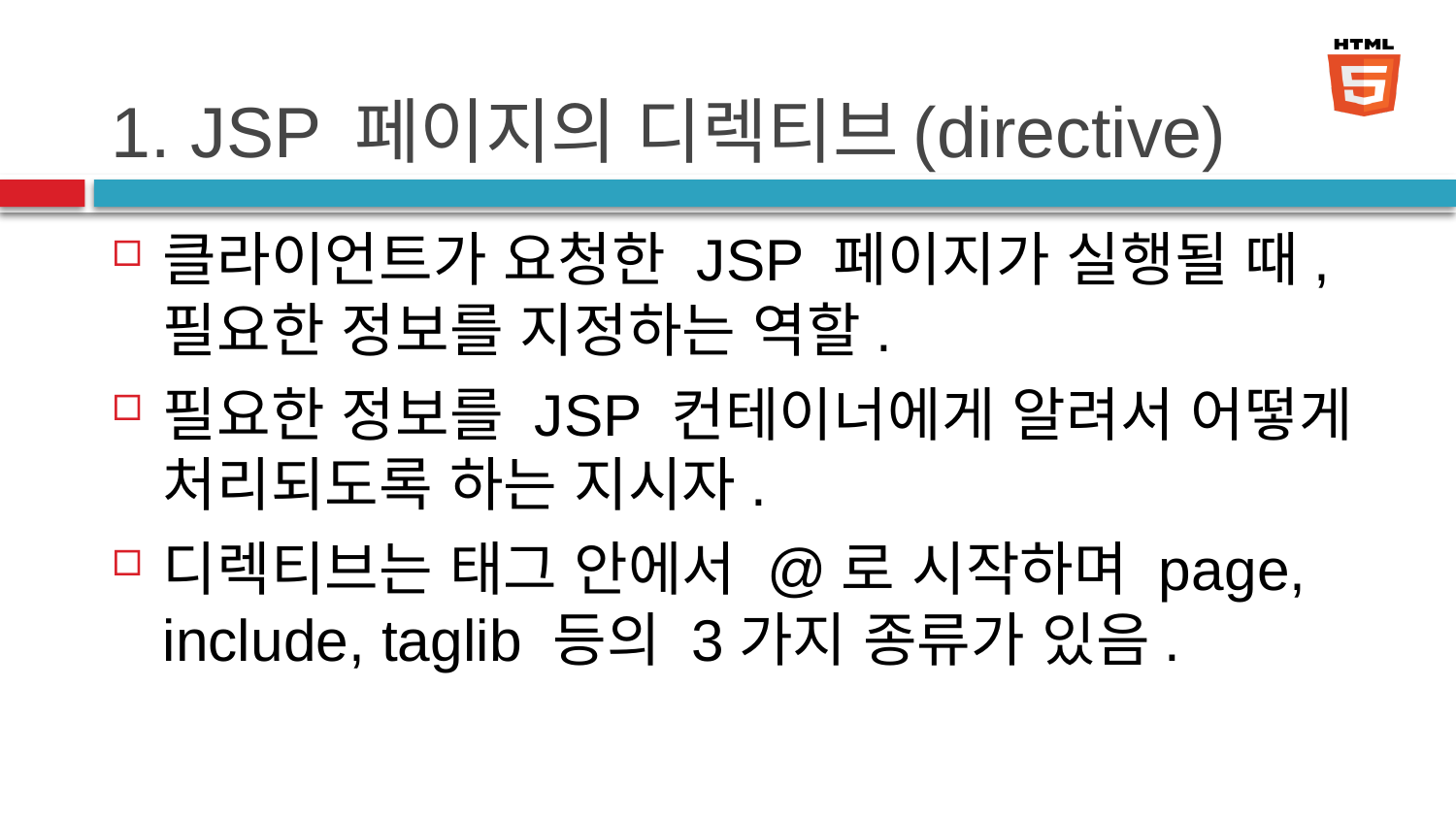

# 1. JSP 페이지의 디렉티브(directive)
클라이언트가 요청한 JSP 페이지가 실행될 때, 필요한 정보를 지정하는 역할.
필요한 정보를 JSP 컨테이너에게 알려서 어떻게 처리되도록 하는 지시자.
디렉티브는 태그 안에서 @로 시작하며 page, include, taglib 등의 3가지 종류가 있음.